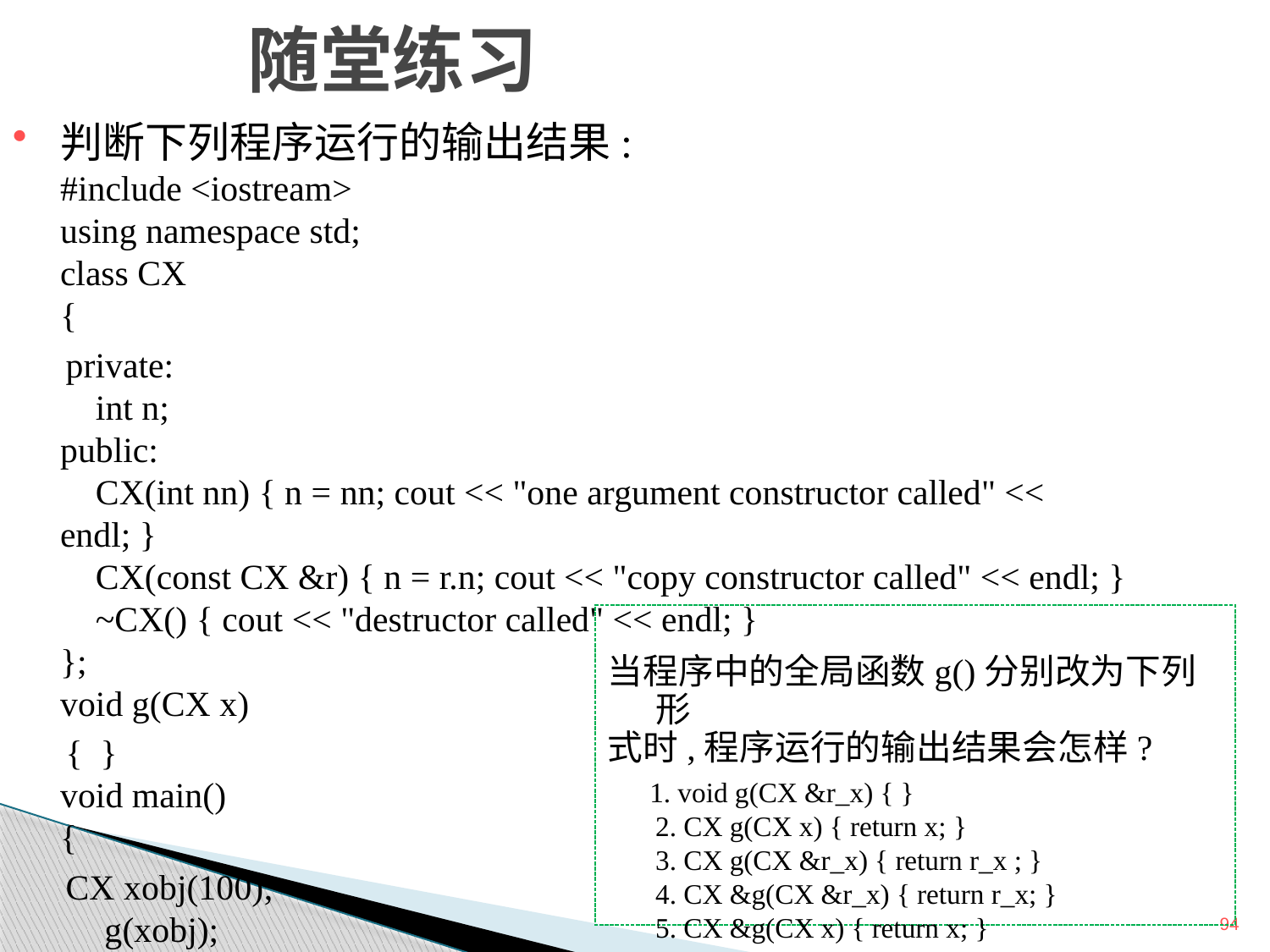

# 随堂练习
判断下列程序运行的输出结果:
#include <iostream>
using namespace std;
class CX
{
      private:
    int n;
public:
    CX(int nn) { n = nn; cout << "one argument constructor called" << endl; }
    CX(const CX &r) { n = r.n; cout << "copy constructor called" << endl; }
    ~CX() { cout << "destructor called" << endl; }
};
void g(CX x)
      {  }
void main()
{
      CX xobj(100);
     g(xobj);
}

当程序中的全局函数g()分别改为下列形
式时,程序运行的输出结果会怎样?
      1. void g(CX &r_x) { }
2. CX g(CX x) { return x; }
3. CX g(CX &r_x) { return r_x ; }
4. CX &g(CX &r_x) { return r_x; }
5. CX &g(CX x) { return x; }
94